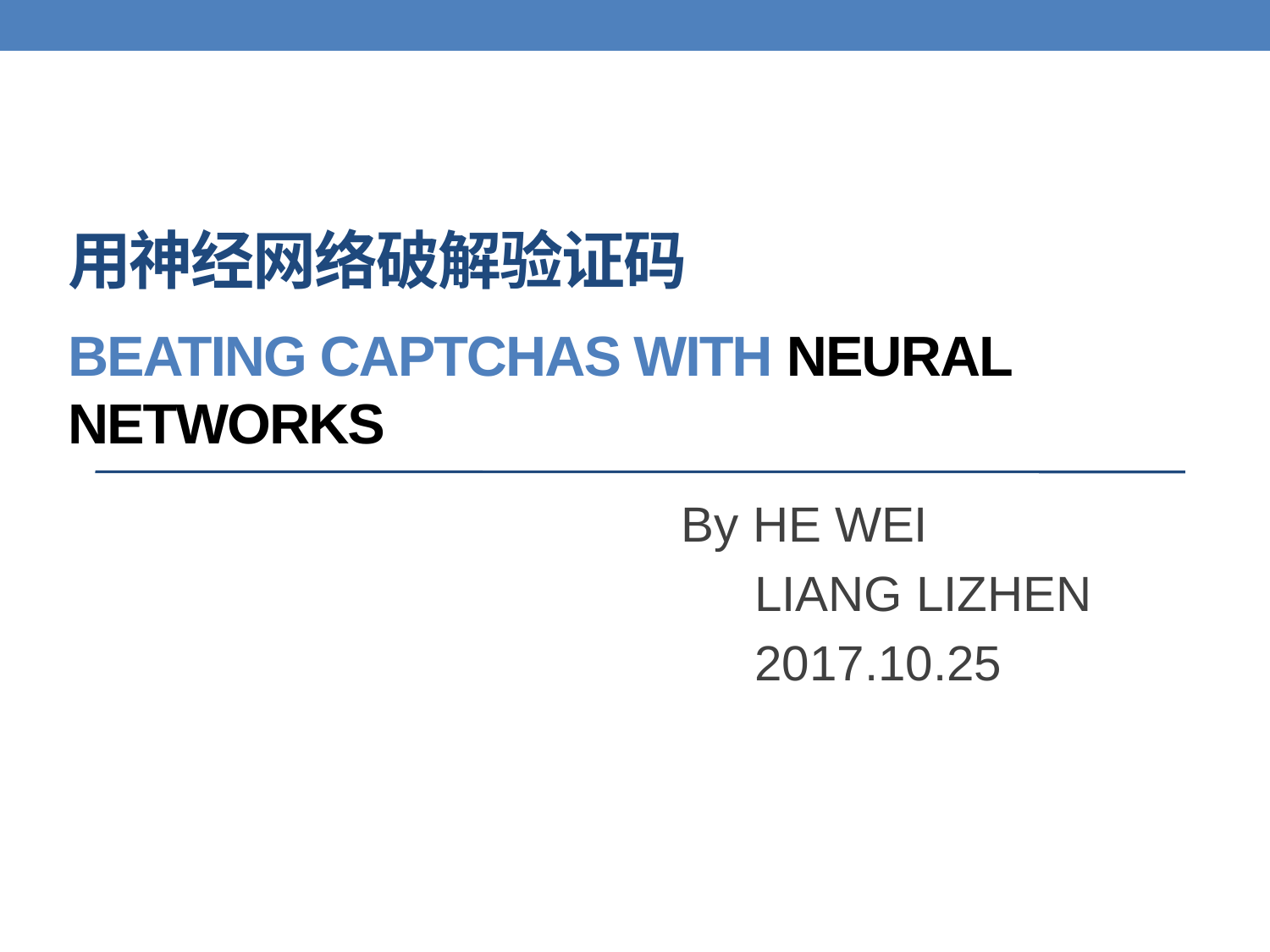

# 用神经网络破解验证码
Beating CAPTCHAs with Neural Networks
			              By HE WEI
                                               LIANG LIZHEN
                                               2017.10.25